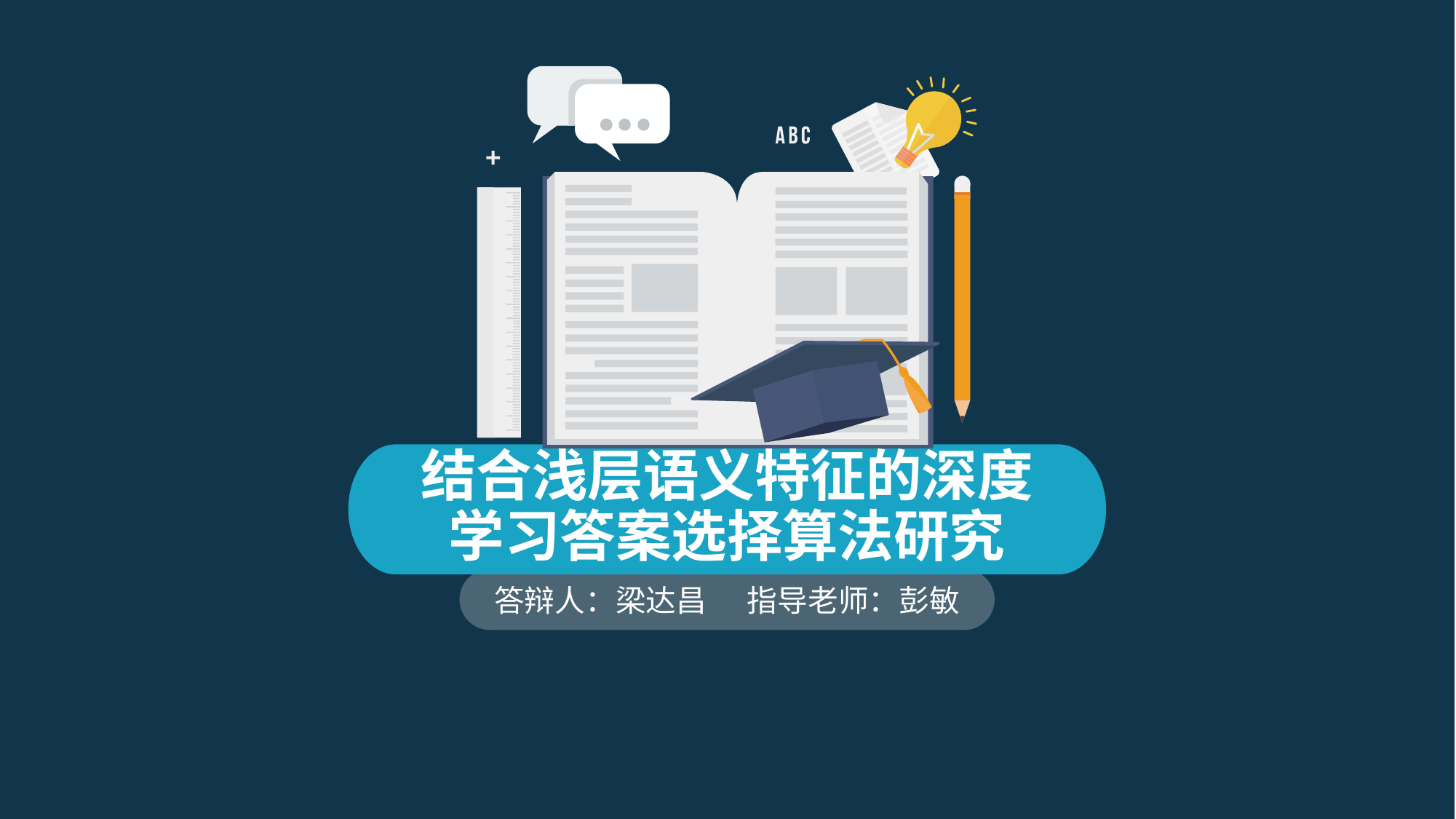

# 结合浅层语义特征的深度学习答案选择算法研究
答辩人：梁达昌      指导老师：彭敏